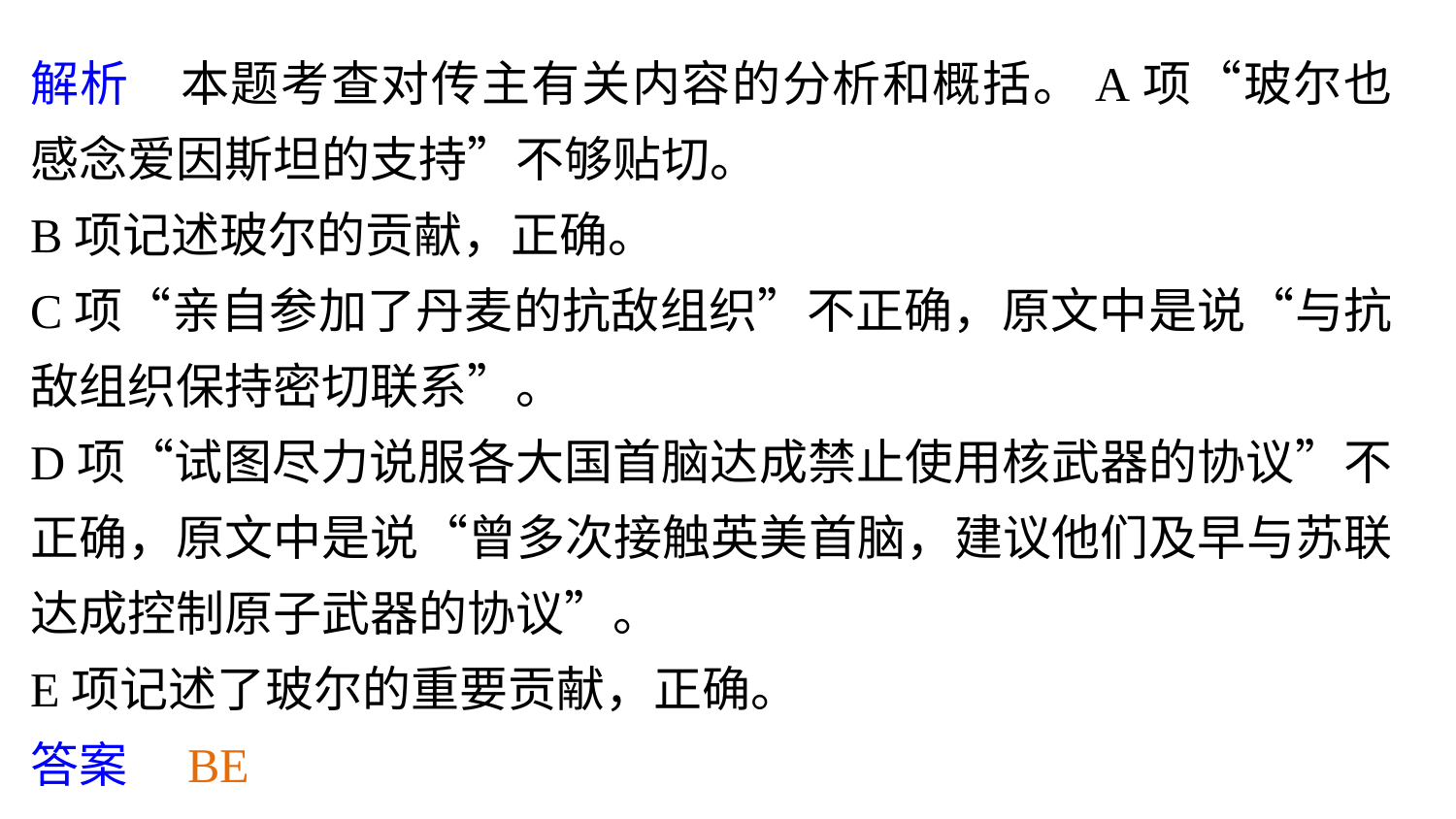

解析　本题考查对传主有关内容的分析和概括。A项“玻尔也感念爱因斯坦的支持”不够贴切。
B项记述玻尔的贡献，正确。
C项“亲自参加了丹麦的抗敌组织”不正确，原文中是说“与抗敌组织保持密切联系”。
D项“试图尽力说服各大国首脑达成禁止使用核武器的协议”不正确，原文中是说“曾多次接触英美首脑，建议他们及早与苏联达成控制原子武器的协议”。
E项记述了玻尔的重要贡献，正确。
答案　BE